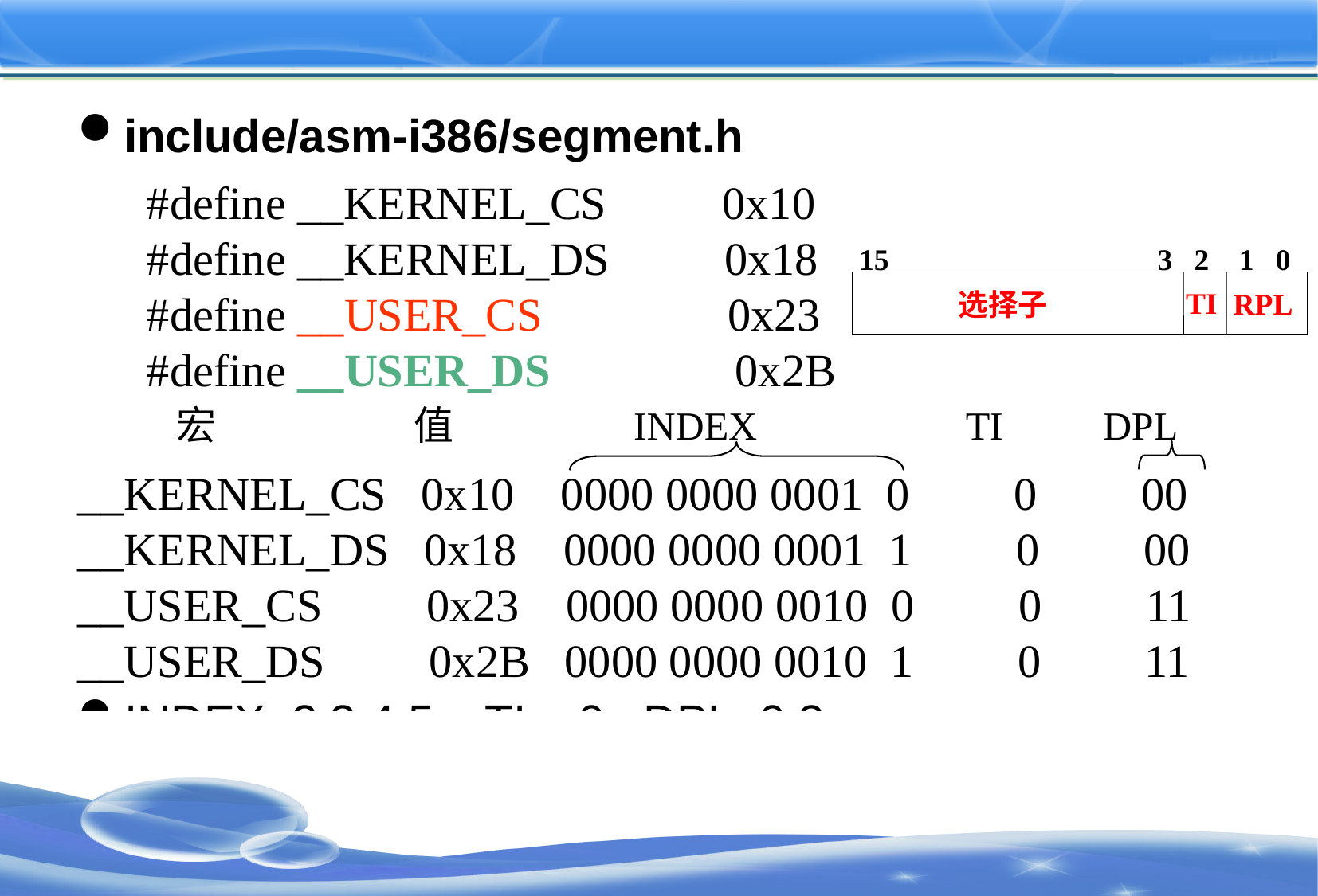

#
include/asm-i386/segment.h

INDEX: 2,3,4,5;   TI = 0;  DPL: 0,3.
#define __KERNEL_CS          0x10
#define __KERNEL_DS          0x18
#define __USER_CS                0x23
#define __USER_DS                0x2B
3
2
1
0
15

TI
RPL
选择子

          宏                      值                   INDEX                     TI          DPL

__KERNEL_CS   0x10    0000 0000 0001  0         0         00
__KERNEL_DS   0x18    0000 0000 0001  1         0         00
__USER_CS         0x23    0000 0000 0010  0         0         11
__USER_DS         0x2B   0000 0000 0010  1         0         11